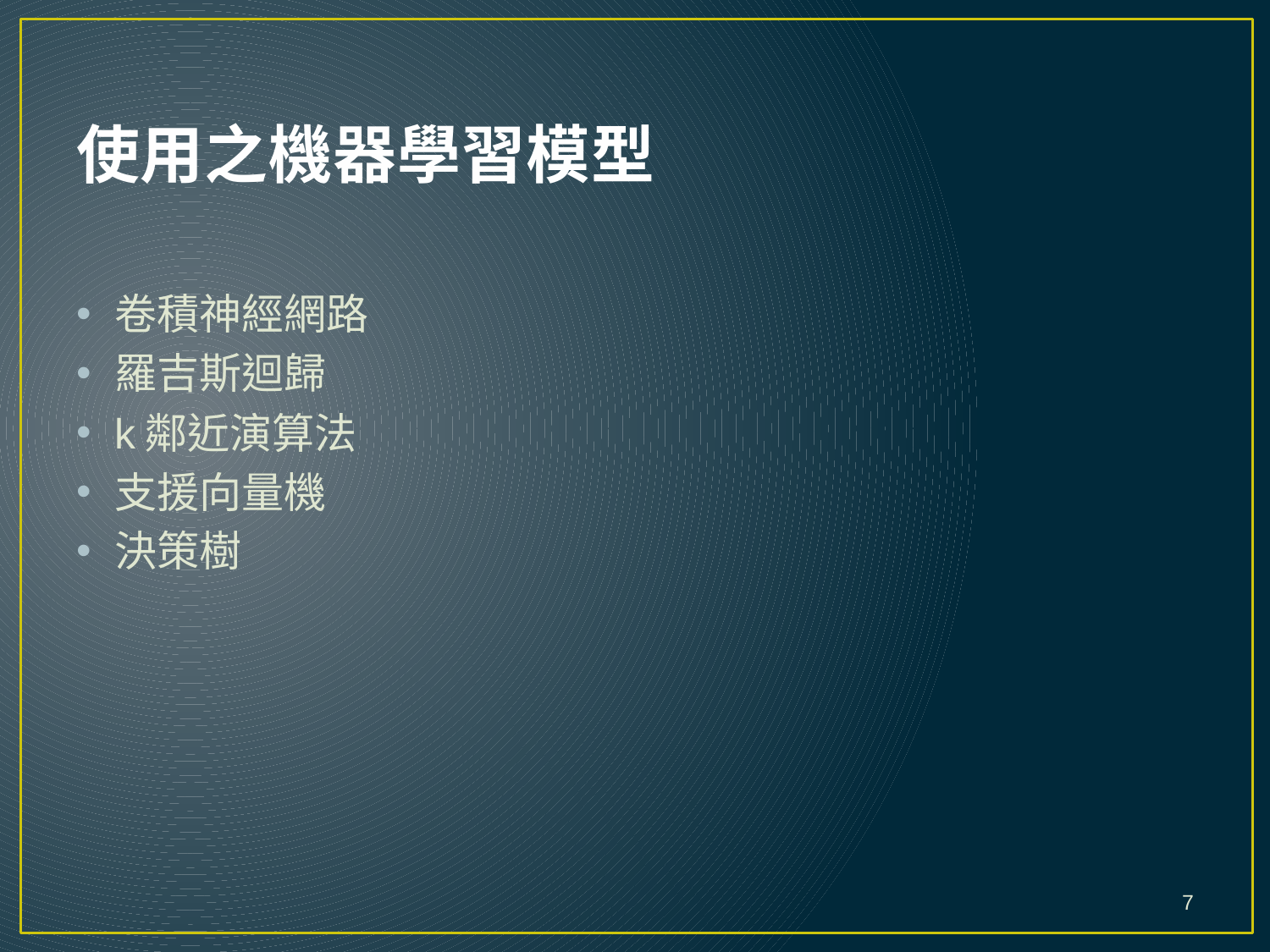

# 使用之機器學習模型

卷積神經網路
羅吉斯迴歸
k鄰近演算法
支援向量機
決策樹
7